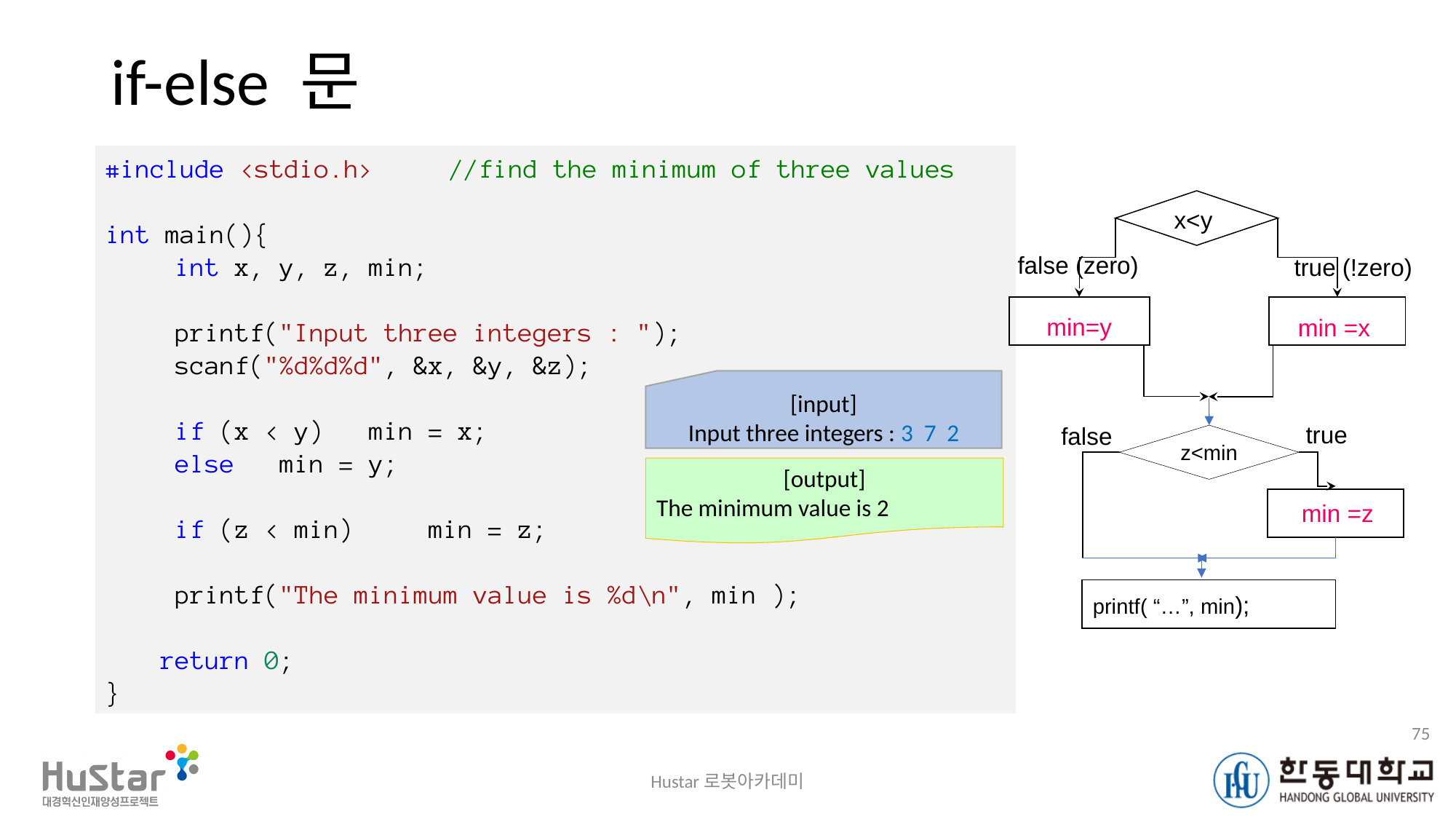

# if-else 문
#include <stdio.h>     //find the minimum of three values
int main(){
 int x, y, z, min;
 printf("Input three integers : ");
 scanf("%d%d%d", &x, &y, &z);

 if (x < y)   min = x;
 else   min = y;
 if (z < min)     min = z;
 printf("The minimum value is %d\n", min );
return 0;
}

x<y
false (zero)
true (!zero)

min=y
min =x
true
false
z<min

min =z
printf( “…”, min);
[input]
Input three integers : 3  7  2
[output]
The minimum value is 2
75
Hustar로봇아카데미